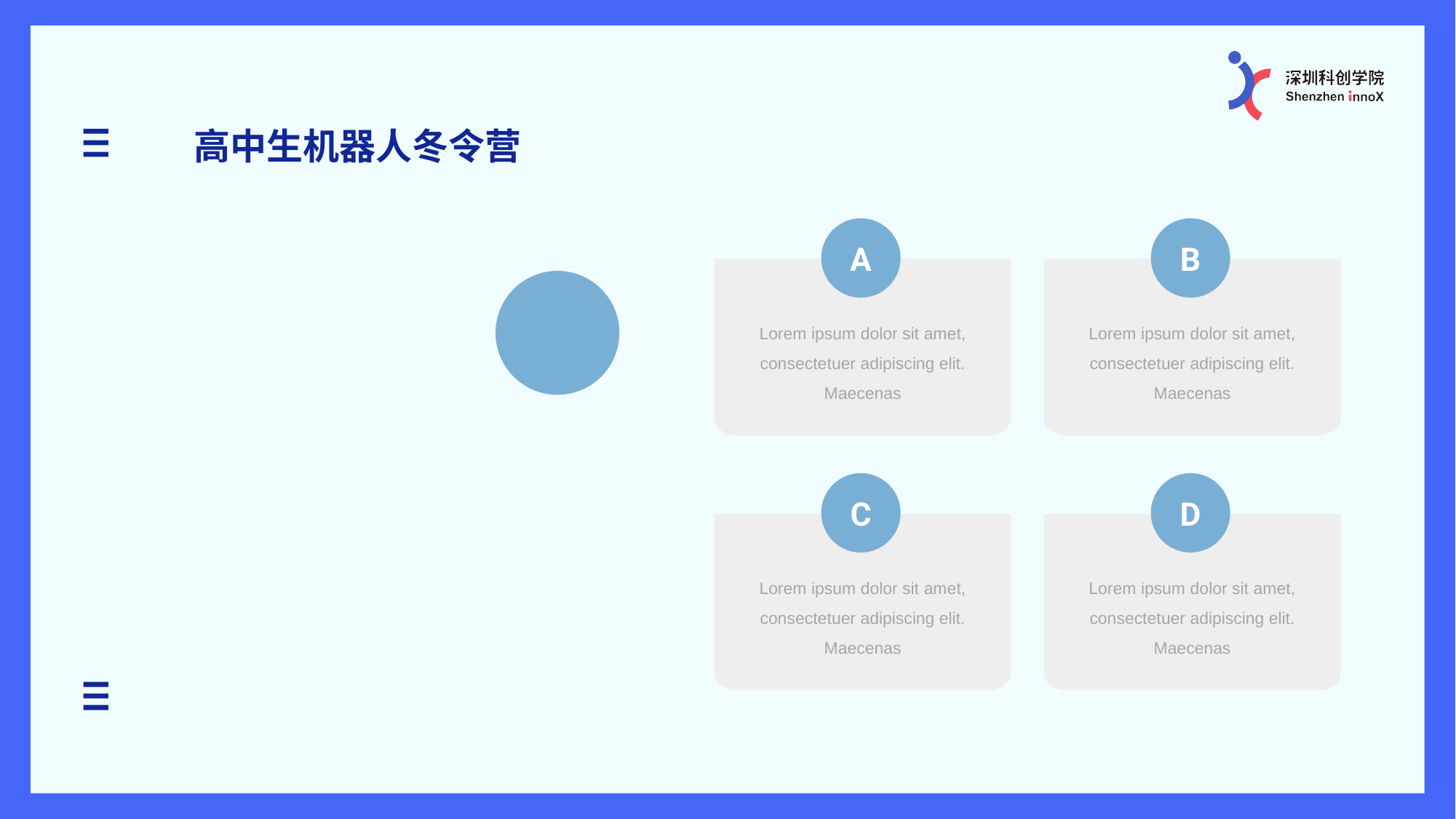

高中生机器人冬令营
A
B

Lorem ipsum dolor sit amet, consectetuer adipiscing elit. Maecenas
Lorem ipsum dolor sit amet, consectetuer adipiscing elit. Maecenas
C
D

Lorem ipsum dolor sit amet, consectetuer adipiscing elit. Maecenas
Lorem ipsum dolor sit amet, consectetuer adipiscing elit. Maecenas